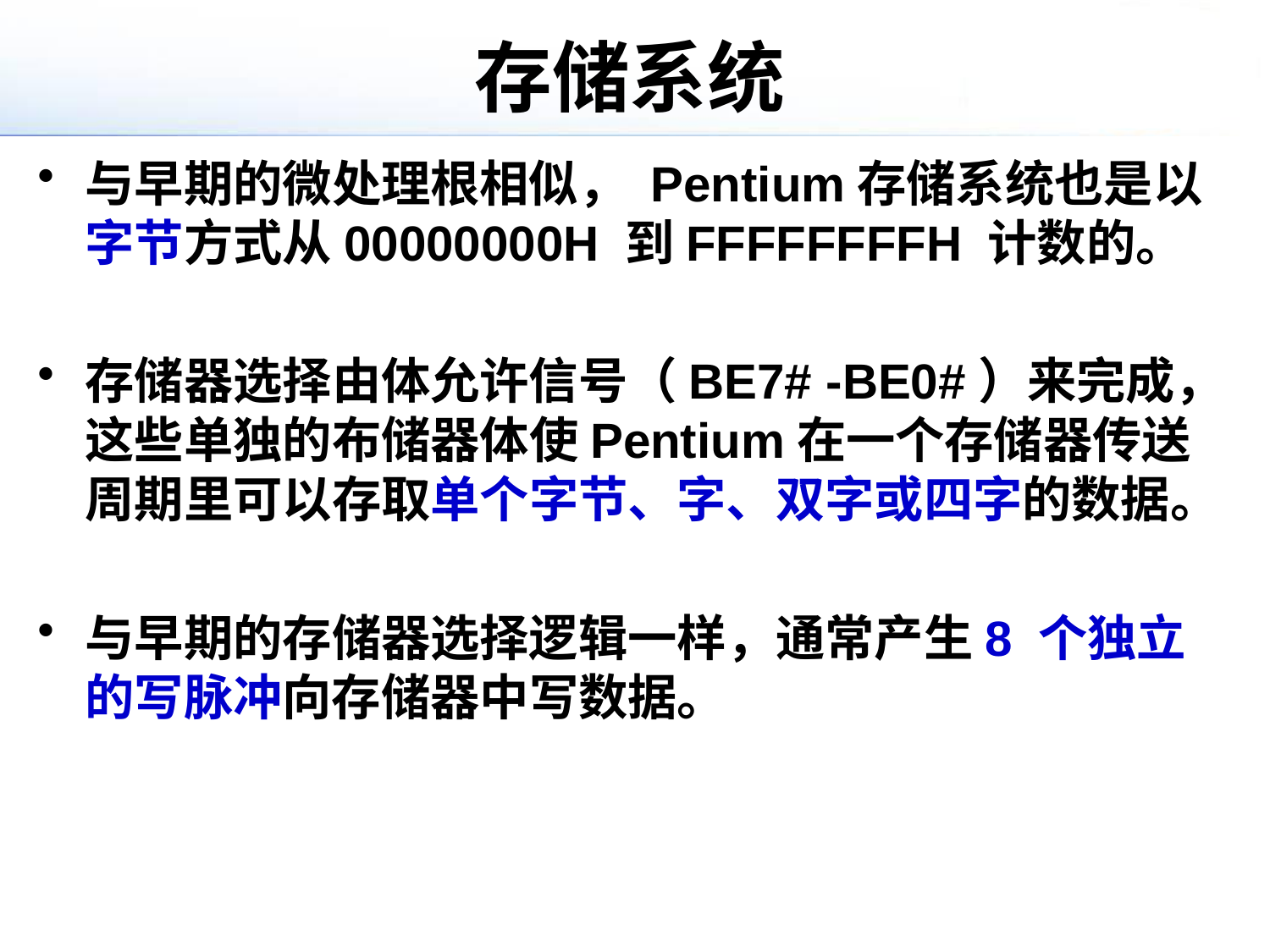

# 存储系统
与早期的微处理根相似， Pentium存储系统也是以字节方式从00000000H 到FFFFFFFFH 计数的。

存储器选择由体允许信号（BE7# -BE0#）来完成，这些单独的布储器体使Pentium在一个存储器传送周期里可以存取单个字节、字、双字或四字的数据。

与早期的存储器选择逻辑一样，通常产生8 个独立的写脉冲向存储器中写数据。